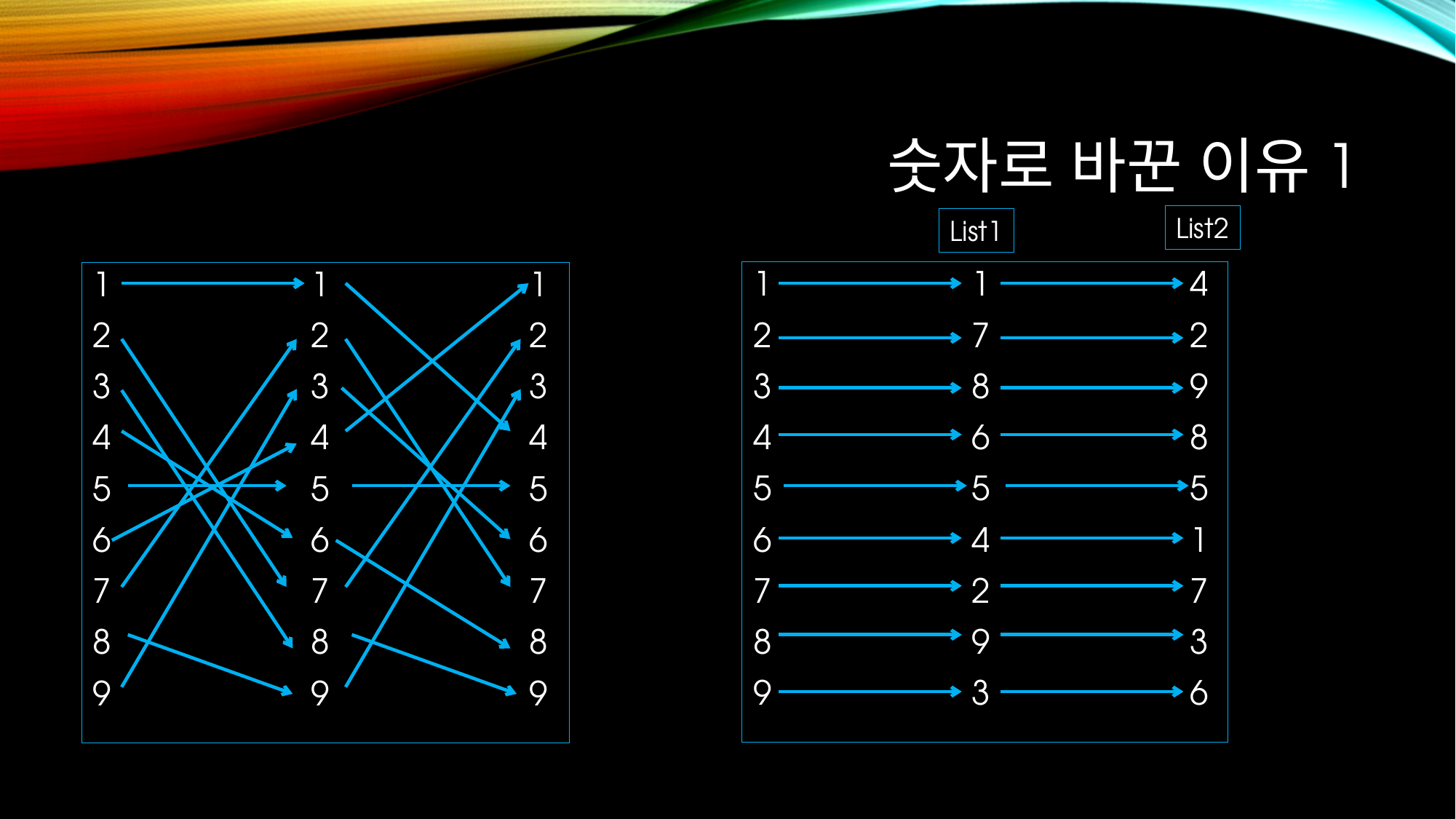

# 숫자로 바꾼 이유1
List2
List1
1		1		4
2		7		2
3		8		9
4		6		8
5		5		5
6		4		1
7		2		7
8		9		3
9		3		6

1		1		1
2		2		2
3		3		3
4		4		4
5		5		5
6		6		6
7		7		7
8		8		8
9		9		9